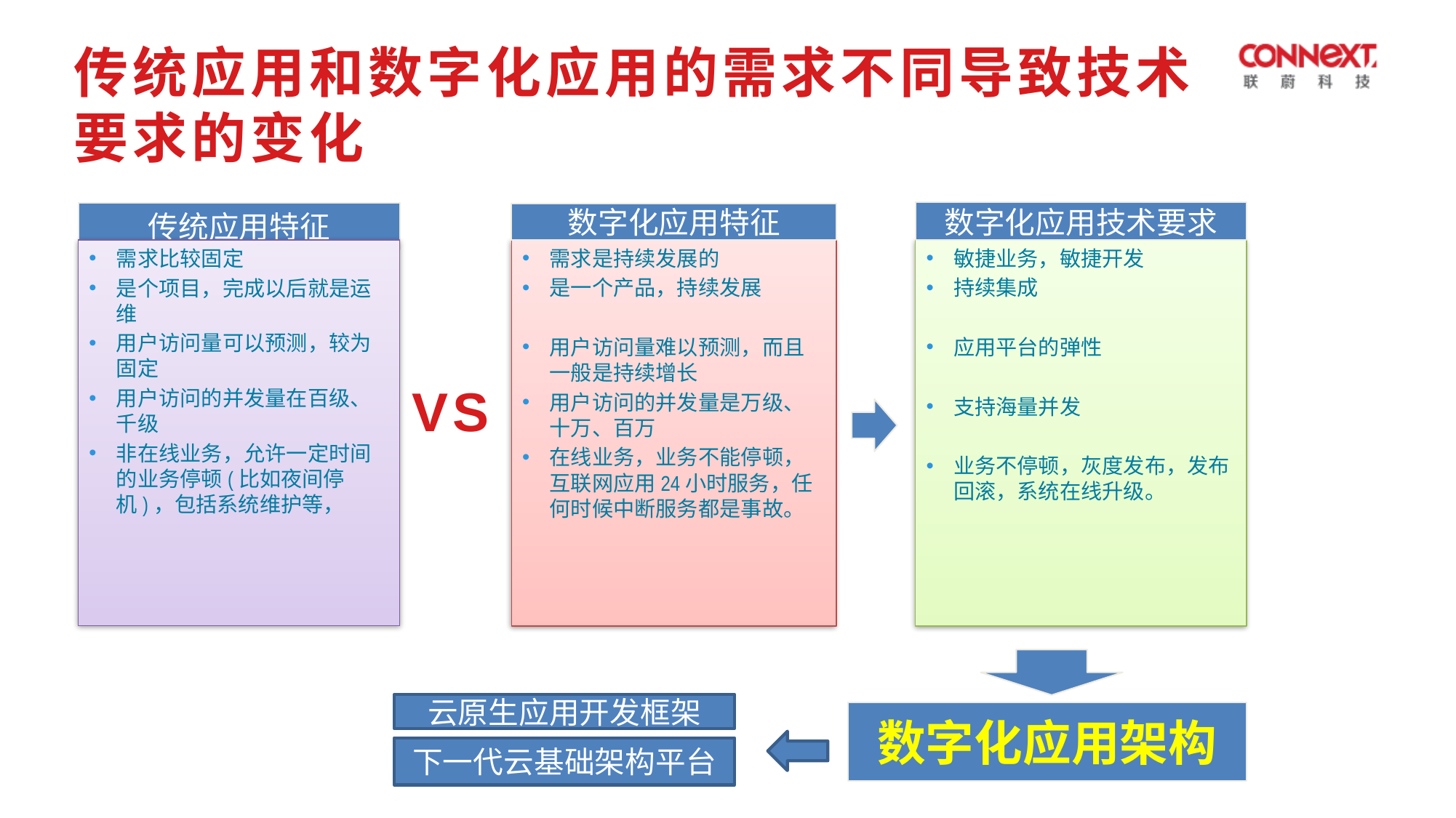

传统应用和数字化应用的需求不同导致技术要求的变化

数字化应用技术要求
传统应用特征
数字化应用特征
需求是持续发展的
是一个产品，持续发展

用户访问量难以预测，而且一般是持续增长
用户访问的并发量是万级、十万、百万
在线业务，业务不能停顿，互联网应用24小时服务，任何时候中断服务都是事故。
敏捷业务，敏捷开发
持续集成

应用平台的弹性

支持海量并发

业务不停顿，灰度发布，发布回滚，系统在线升级。

需求比较固定
是个项目，完成以后就是运维
用户访问量可以预测，较为固定
用户访问的并发量在百级、千级
非在线业务，允许一定时间的业务停顿(比如夜间停机)，包括系统维护等，
VS

云原生应用开发框架
数字化应用架构

下一代云基础架构平台